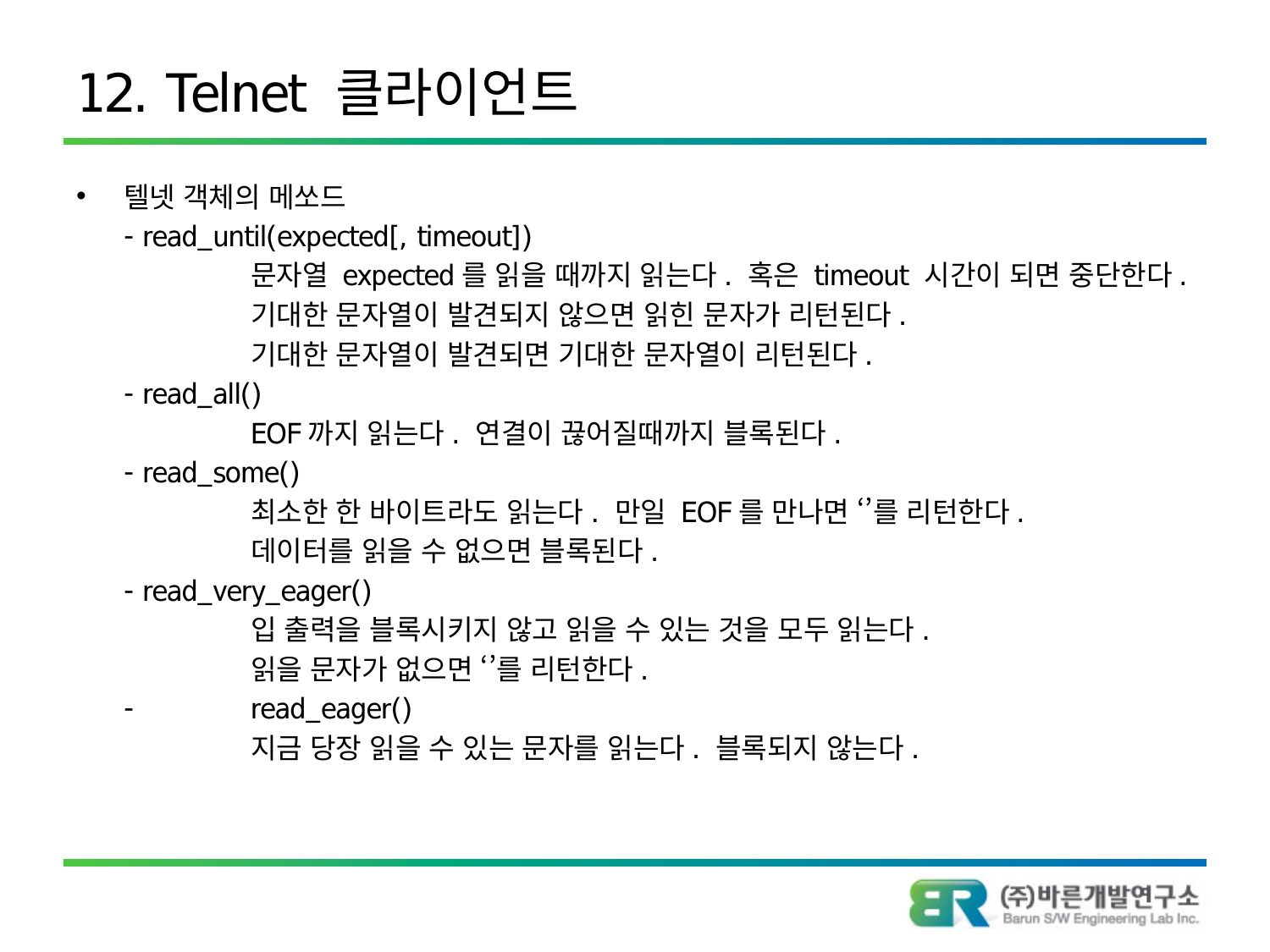

# 12. Telnet 클라이언트
텔넷 객체의 메쏘드
	- read_until(expected[, timeout])
		문자열 expected를 읽을 때까지 읽는다. 혹은 timeout 시간이 되면 중단한다.
		기대한 문자열이 발견되지 않으면 읽힌 문자가 리턴된다.
		기대한 문자열이 발견되면 기대한 문자열이 리턴된다.
	- read_all()
		EOF까지 읽는다. 연결이 끊어질때까지 블록된다.
	- read_some()
		최소한 한 바이트라도 읽는다. 만일 EOF를 만나면 ‘’를 리턴한다.
		데이터를 읽을 수 없으면 블록된다.
	- read_very_eager()
		입 출력을 블록시키지 않고 읽을 수 있는 것을 모두 읽는다.
		읽을 문자가 없으면 ‘’를 리턴한다.
	-	read_eager()
		지금 당장 읽을 수 있는 문자를 읽는다. 블록되지 않는다.